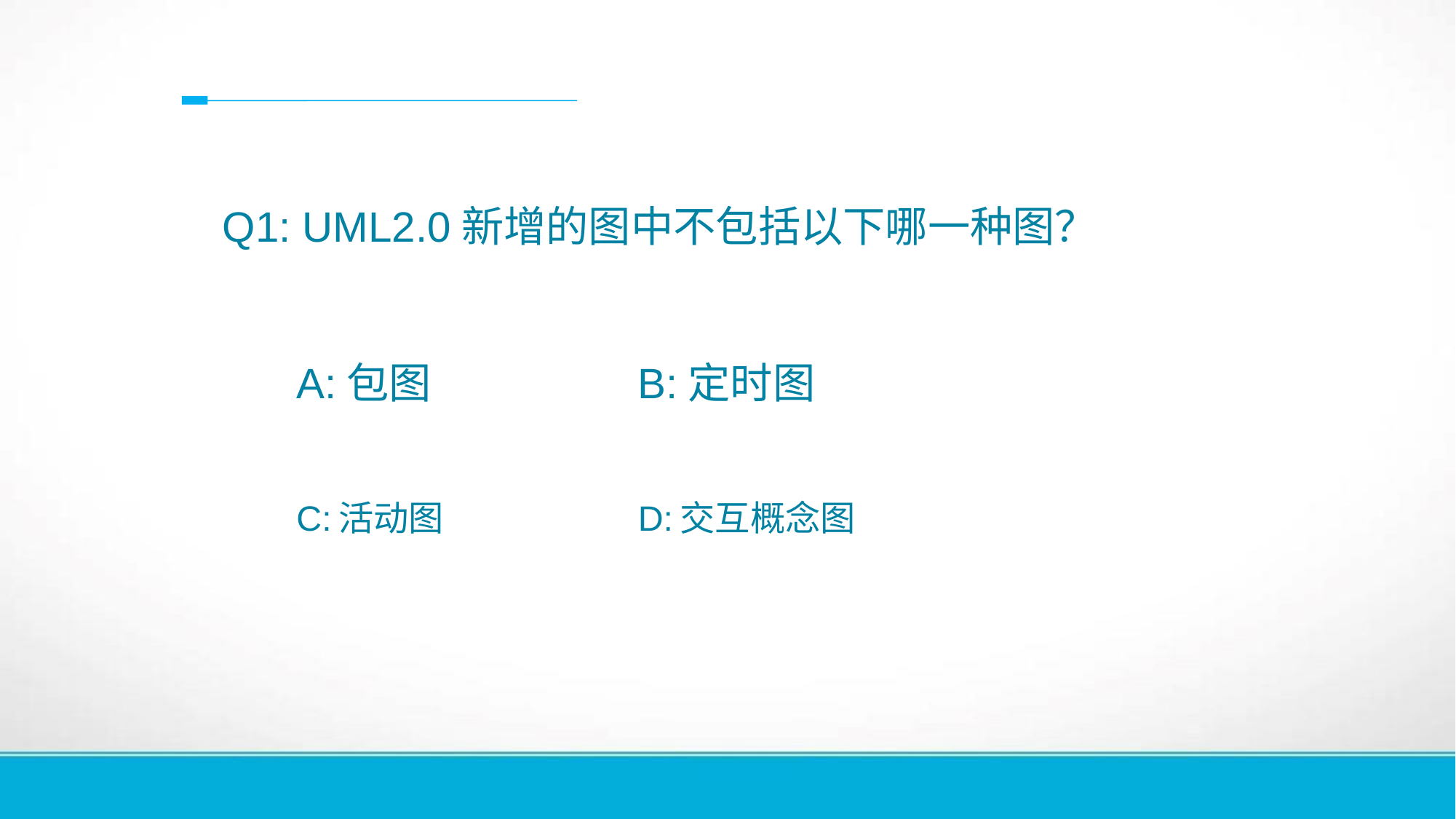

# Q1: UML2.0新增的图中不包括以下哪一种图？
A:包图
B:定时图
C:活动图
D:交互概念图